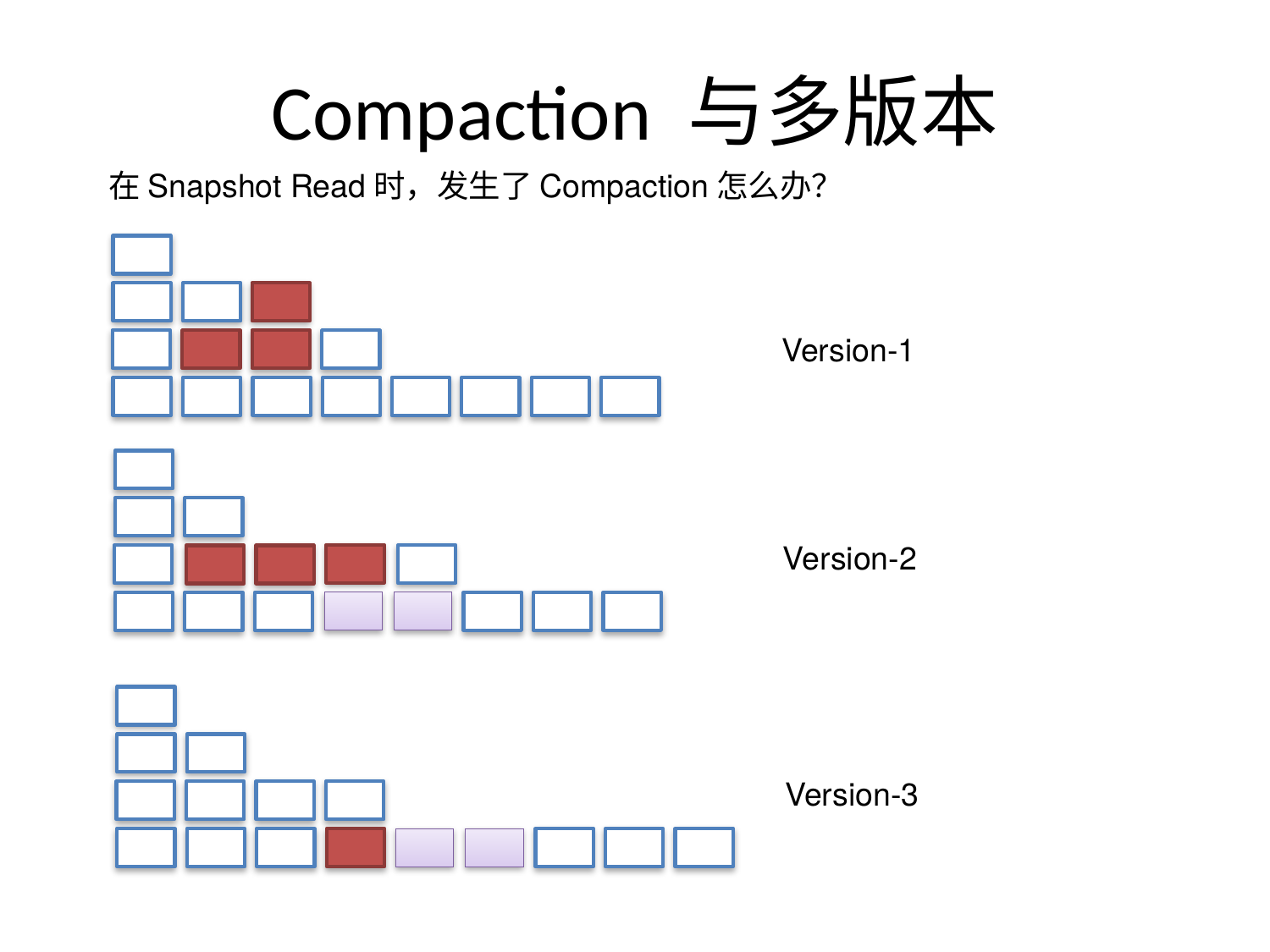

# Compaction 与多版本
在Snapshot Read时，发生了Compaction怎么办？

Version-1

Version-2

Version-3